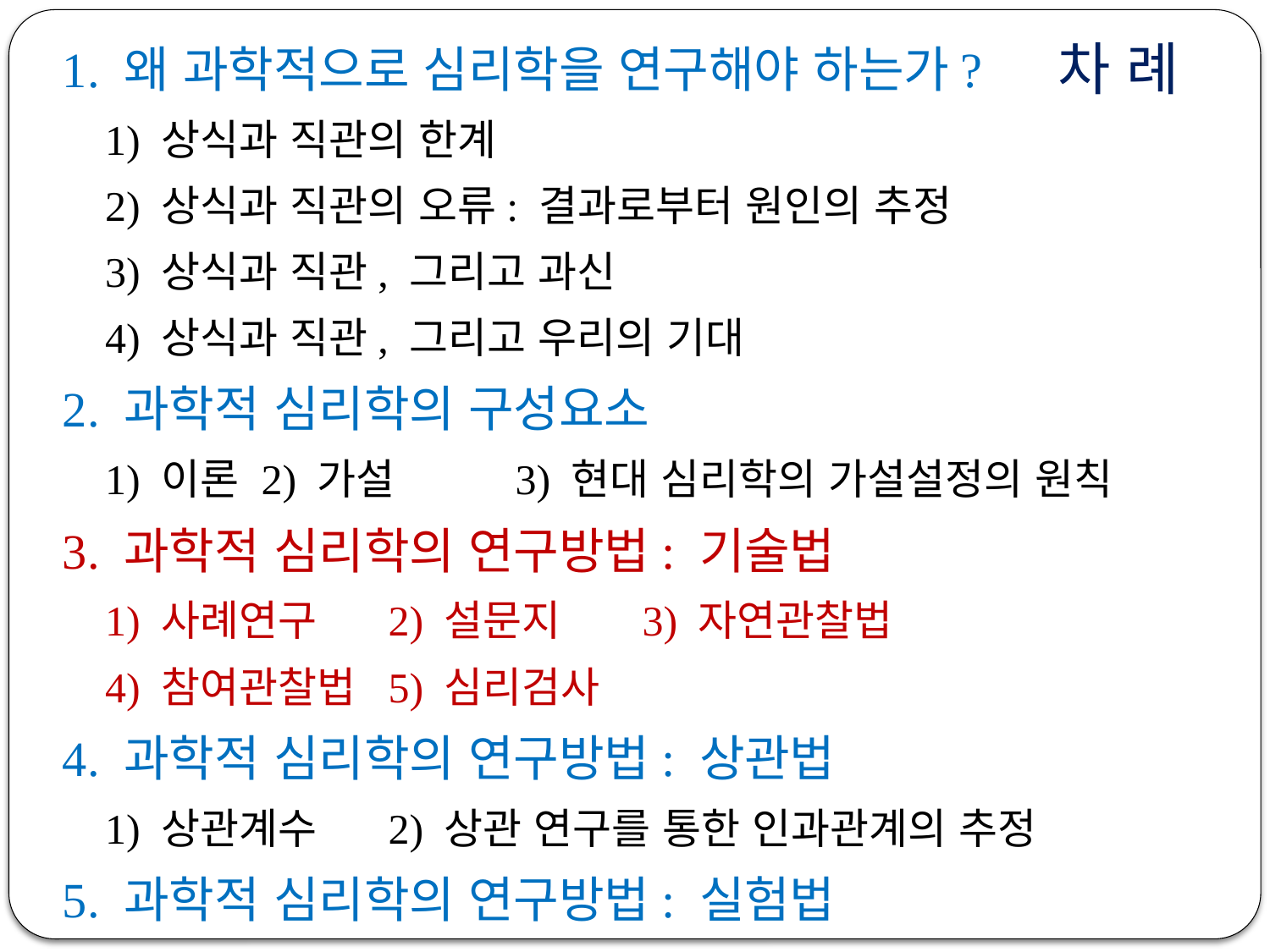

1. 왜 과학적으로 심리학을 연구해야 하는가?
    1) 상식과 직관의 한계
    2) 상식과 직관의 오류: 결과로부터 원인의 추정
    3) 상식과 직관, 그리고 과신
    4) 상식과 직관, 그리고 우리의 기대
2. 과학적 심리학의 구성요소
    1) 이론	2) 가설  	3) 현대 심리학의 가설설정의 원칙
3. 과학적 심리학의 연구방법: 기술법
    1) 사례연구 	2) 설문지 	3) 자연관찰법
    4) 참여관찰법 	5) 심리검사
4. 과학적 심리학의 연구방법: 상관법
    1) 상관계수   	2) 상관 연구를 통한 인과관계의 추정
5. 과학적 심리학의 연구방법: 실험법
# 차 례